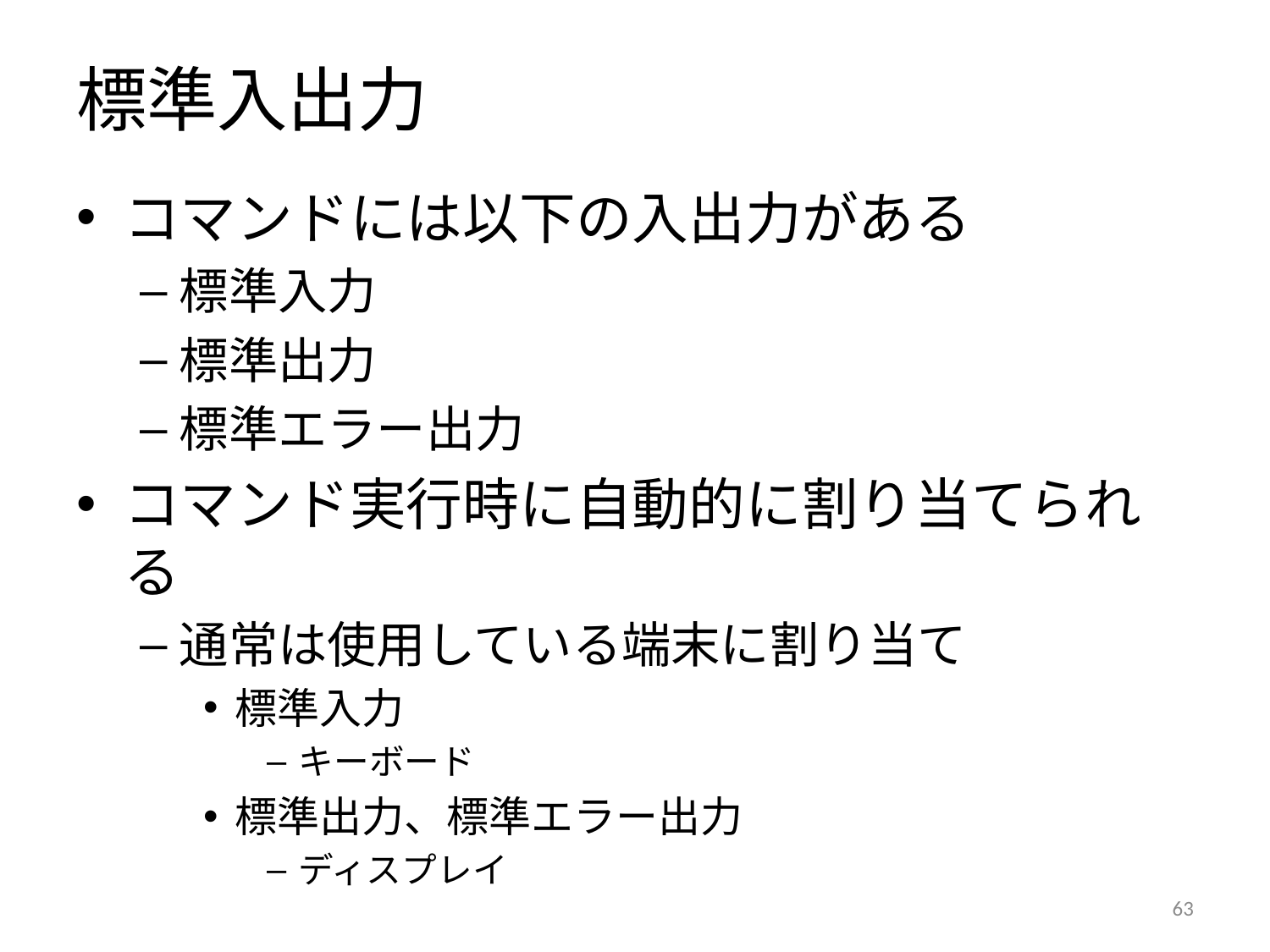

# 標準入出力
コマンドには以下の入出力がある
標準入力
標準出力
標準エラー出力
コマンド実行時に自動的に割り当てられる
通常は使用している端末に割り当て
標準入力
キーボード
標準出力、標準エラー出力
ディスプレイ

63